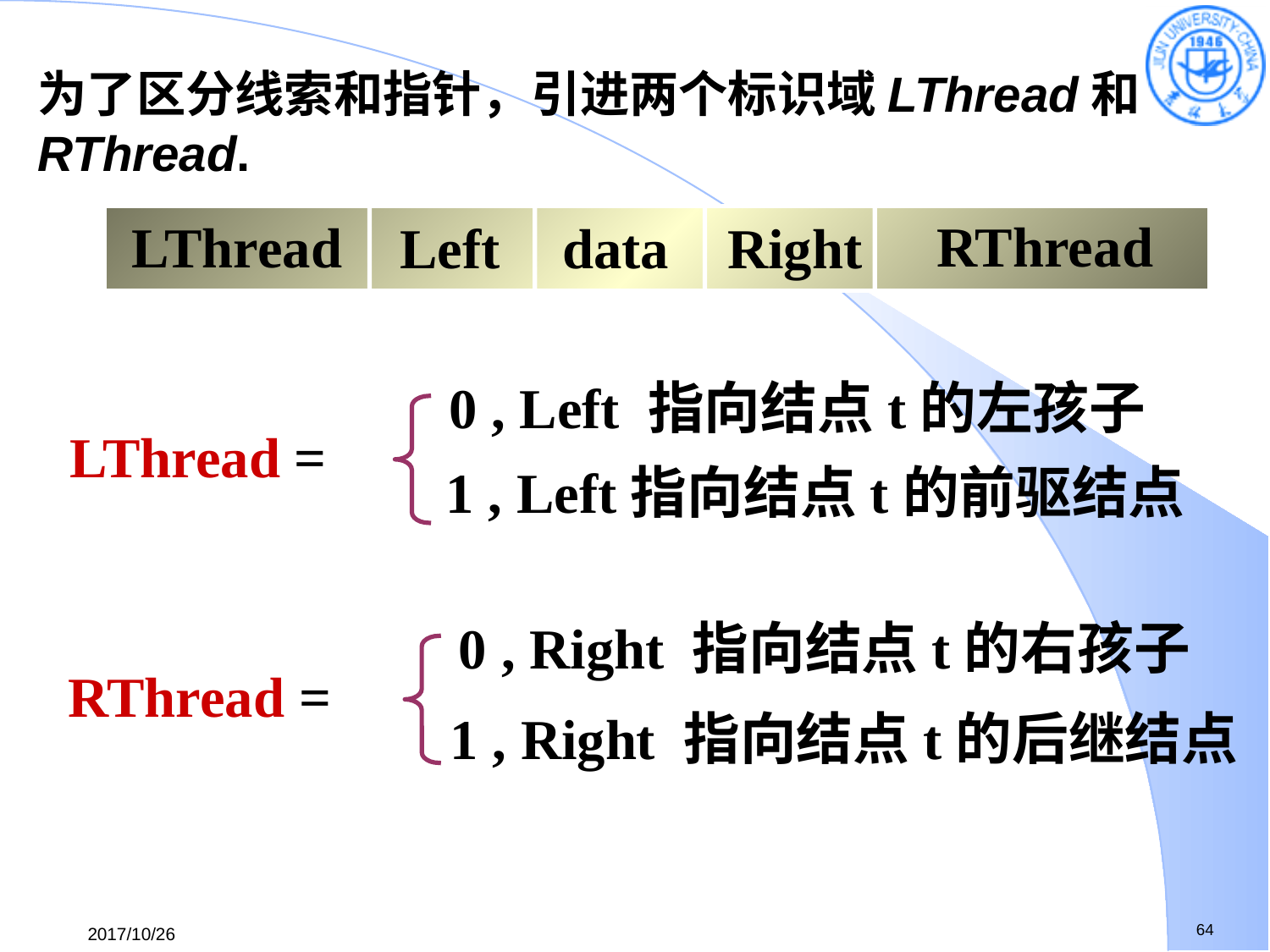

为了区分线索和指针，引进两个标识域LThread和RThread.

Left

data

Right

RThread
LThread
0 , Left 指向结点t的左孩子

LThread =
1 , Left指向结点t的前驱结点
0 , Right 指向结点t的右孩子

  RThread =
1 , Right 指向结点t的后继结点